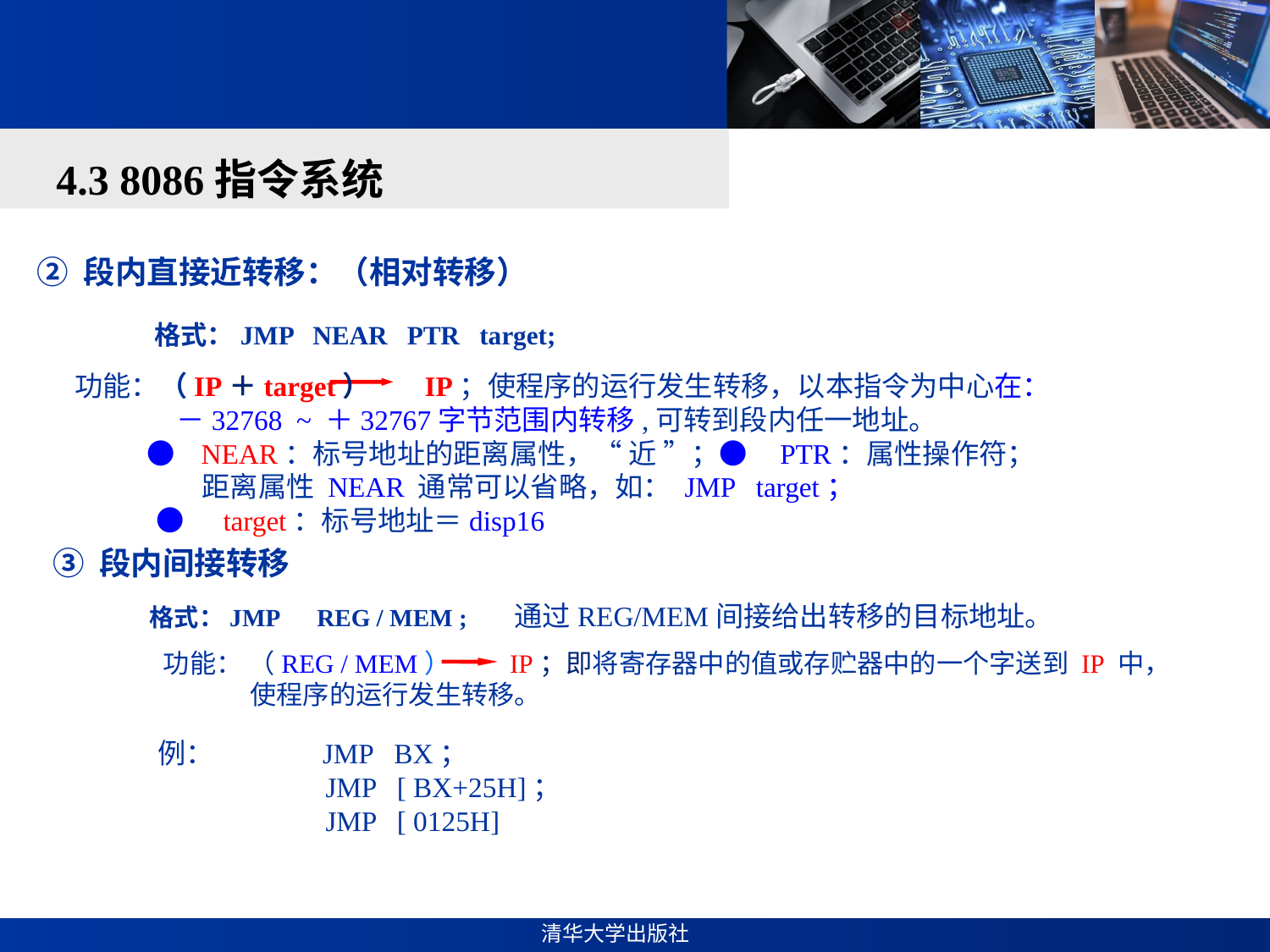

#
4.3 8086指令系统

② 段内直接近转移：（相对转移）
格式：JMP   NEAR   PTR   target;
功能：（IP＋target）　   IP；使程序的运行发生转移，以本指令为中心在：
               －32768  ~ ＋32767字节范围内转移,可转到段内任一地址。
　       ●   NEAR：标号地址的距离属性，“ 近 ”；●    PTR：属性操作符；
                   距离属性 NEAR 通常可以省略，如： JMP   target；
　　    ●     target：标号地址＝disp16

③ 段内间接转移
格式：JMP　REG / MEM ;　   通过REG/MEM间接给出转移的目标地址。
　功能： （REG / MEM）　　IP；即将寄存器中的值或存贮器中的一个字送到 IP 中，
                  使程序的运行发生转移。

例：                JMP   BX；
                        JMP   [ BX+25H]；
                        JMP   [ 0125H]